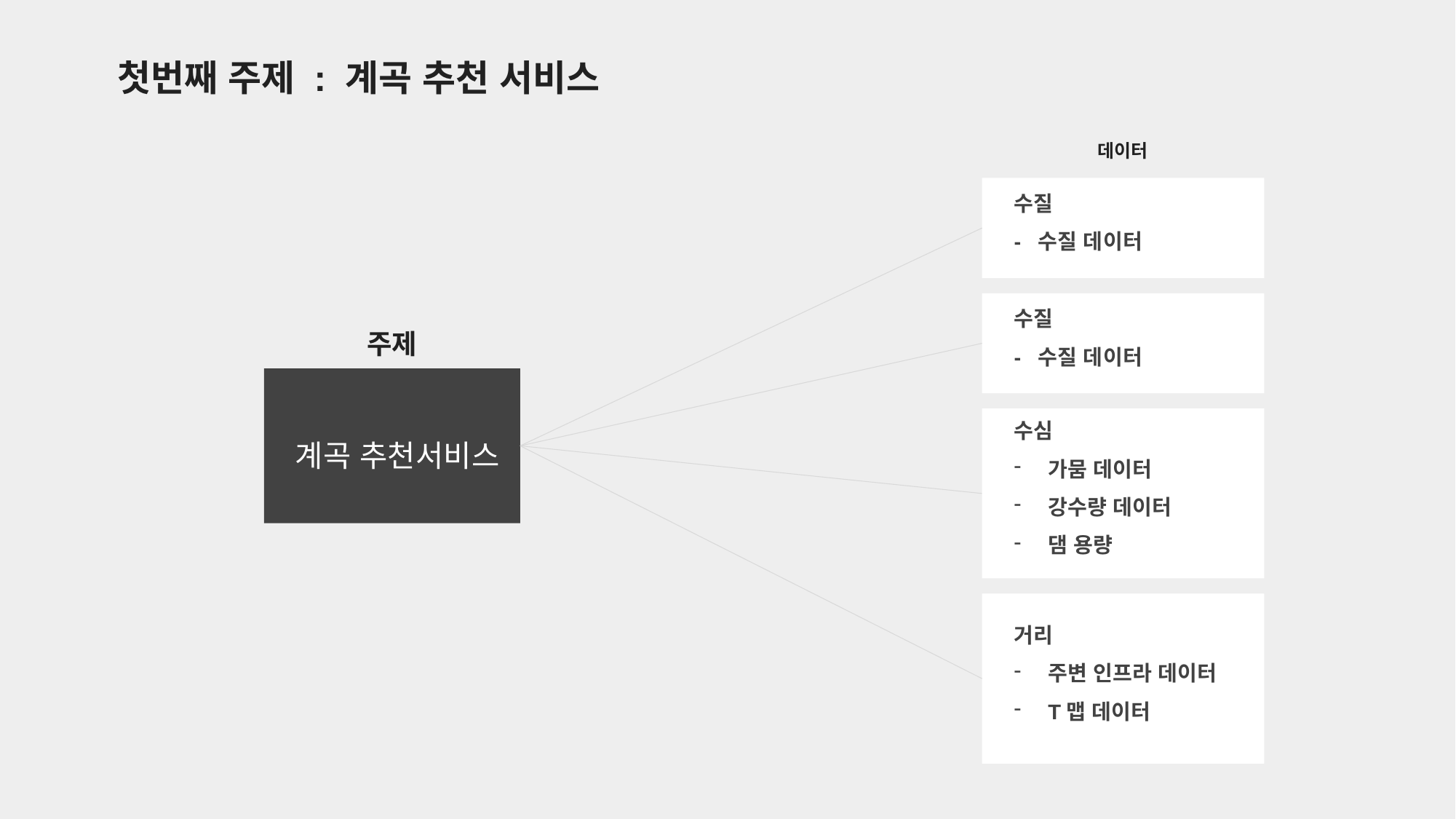

첫번째 주제 : 계곡 추천 서비스
데이터
수질
-  수질 데이터

수질
-  수질 데이터

주제
계곡 추천서비스
수심
가뭄 데이터
강수량 데이터
댐 용량

거리
주변 인프라 데이터
T맵 데이터